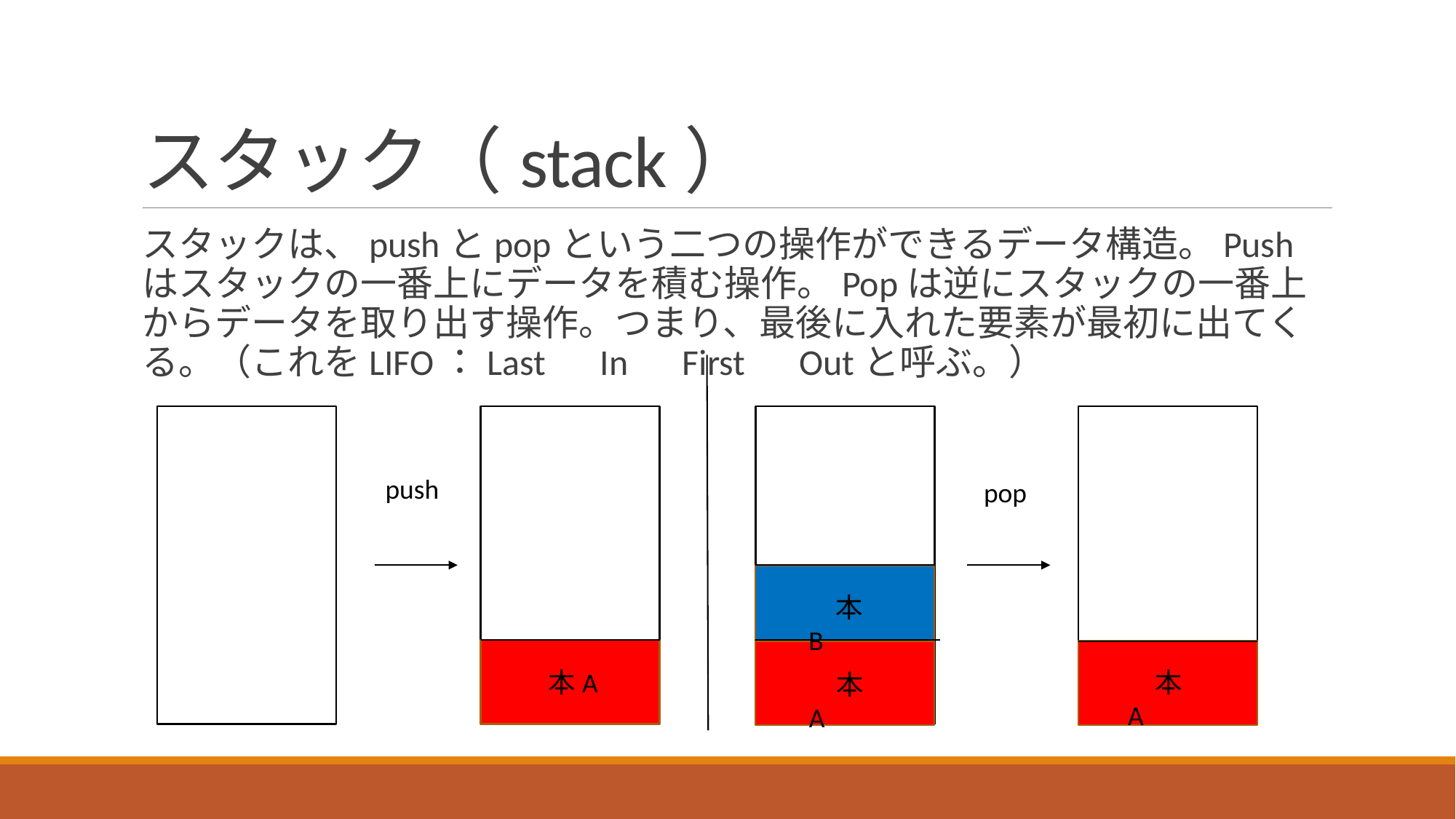

# スタック（stack）
スタックは、pushとpopという二つの操作ができるデータ構造。Pushはスタックの一番上にデータを積む操作。Popは逆にスタックの一番上からデータを取り出す操作。つまり、最後に入れた要素が最初に出てくる。（これをLIFO：Last　In　First　Outと呼ぶ。）

push
pop

　本B

本A
　本A
　本A